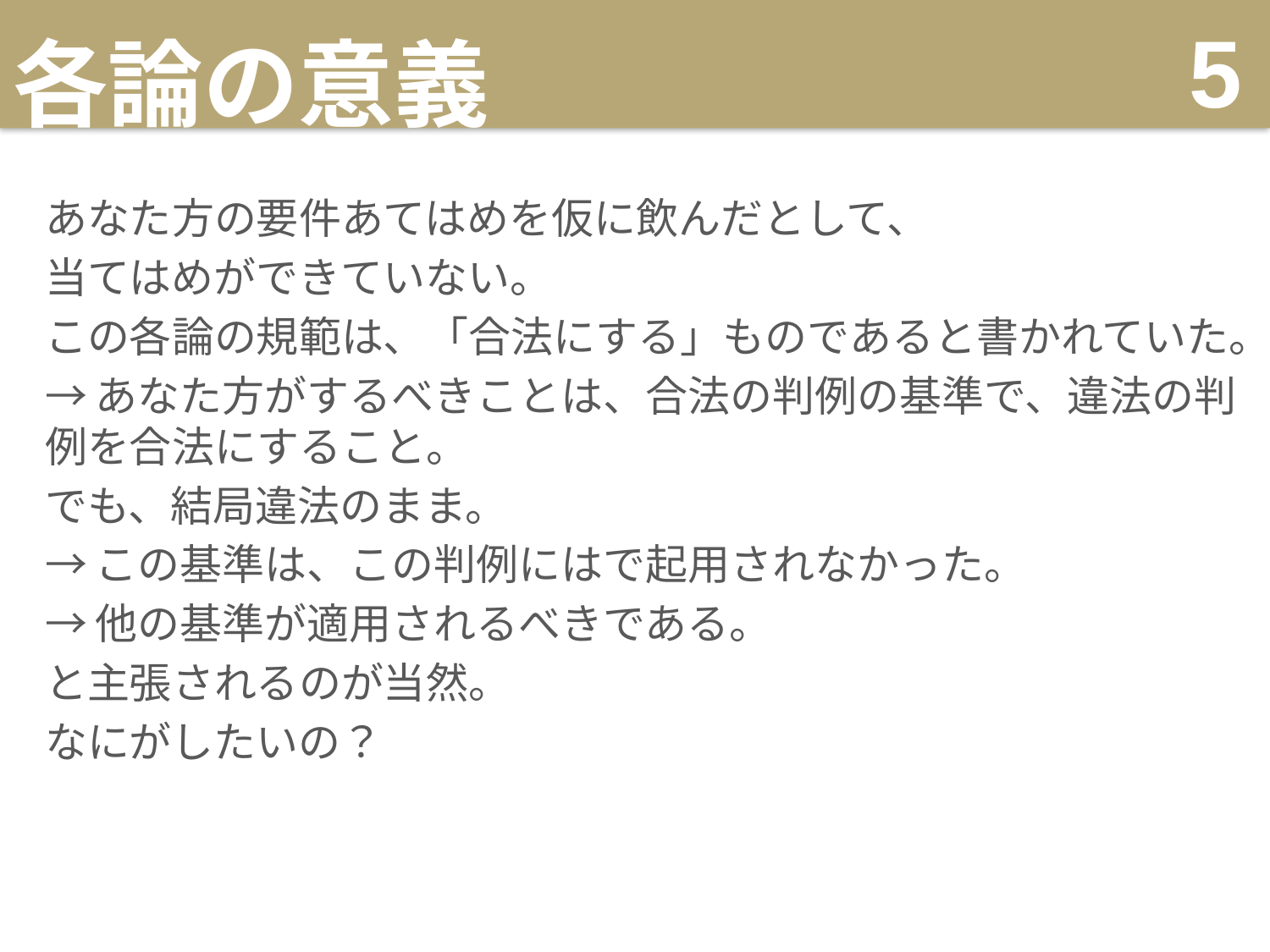

# 各論の意義
5
あなた方の要件あてはめを仮に飲んだとして、
当てはめができていない。
この各論の規範は、「合法にする」ものであると書かれていた。
→あなた方がするべきことは、合法の判例の基準で、違法の判例を合法にすること。
でも、結局違法のまま。
→この基準は、この判例にはで起用されなかった。
→他の基準が適用されるべきである。
と主張されるのが当然。
なにがしたいの？